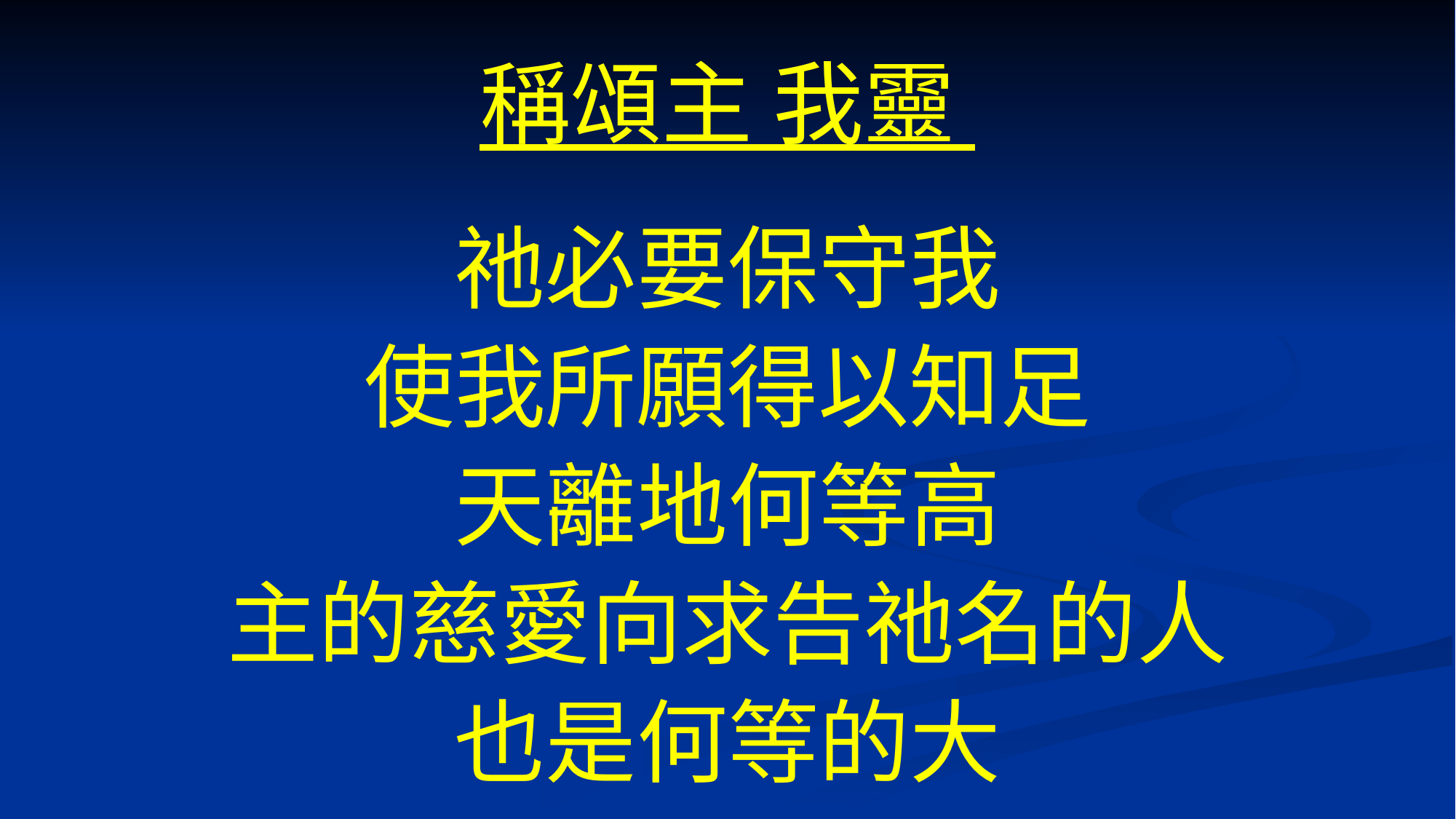

# 稱頌主 我靈
祂必要保守我
使我所願得以知足
天離地何等高
主的慈愛向求告祂名的人
也是何等的大